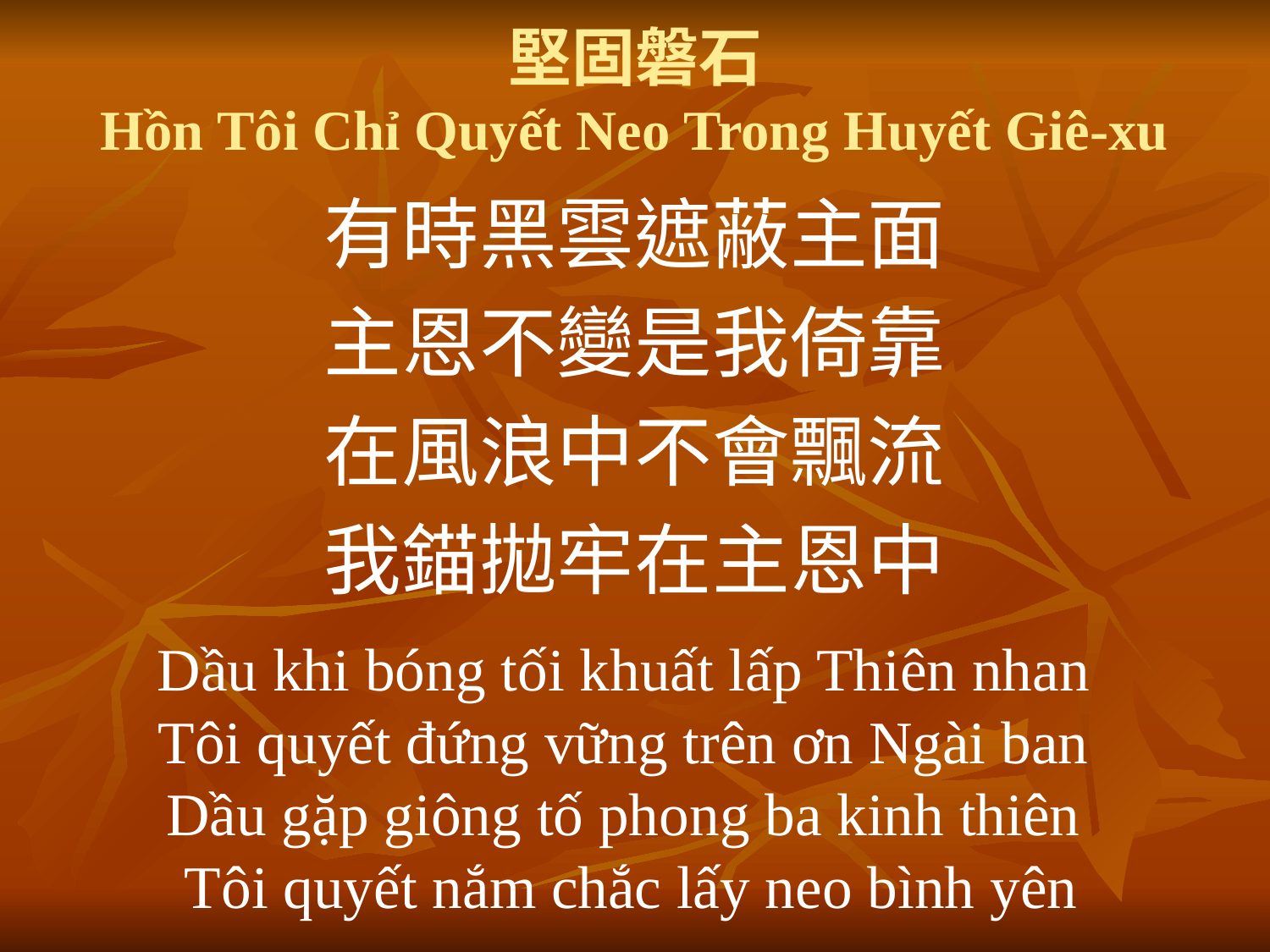

# 堅固磐石 Hồn Tôi Chỉ Quyết Neo Trong Huyết Giê-xu
有時黑雲遮蔽主面
主恩不變是我倚靠
在風浪中不會飄流
我錨拋牢在主恩中
Dầu khi bóng tối khuất lấp Thiên nhan
Tôi quyết đứng vững trên ơn Ngài ban
Dầu gặp giông tố phong ba kinh thiên
Tôi quyết nắm chắc lấy neo bình yên